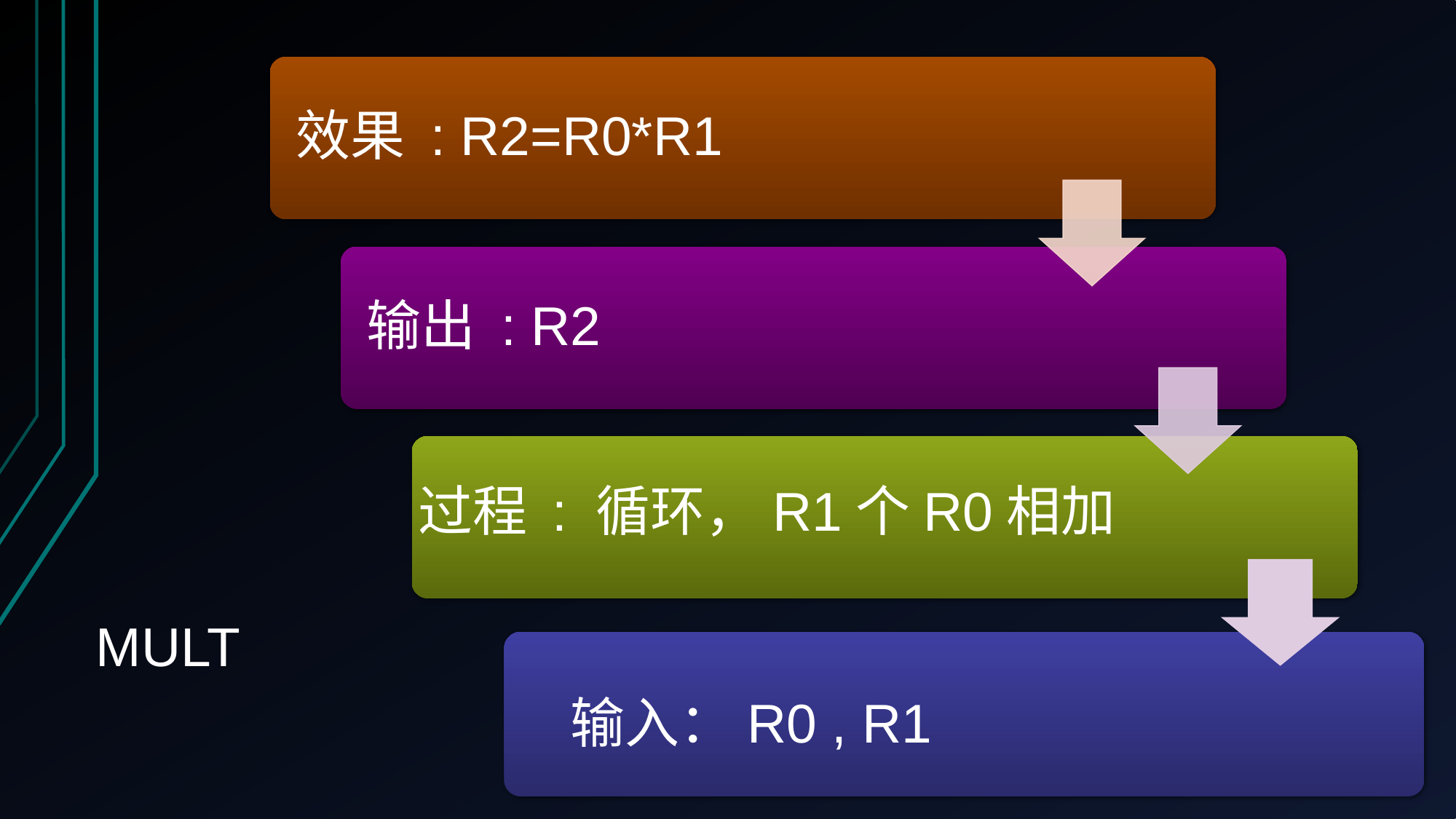

效果 : R2=R0*R1
输出 : R2

过程 : 循环，R1个R0相加

# MULT

输入：R0 , R1